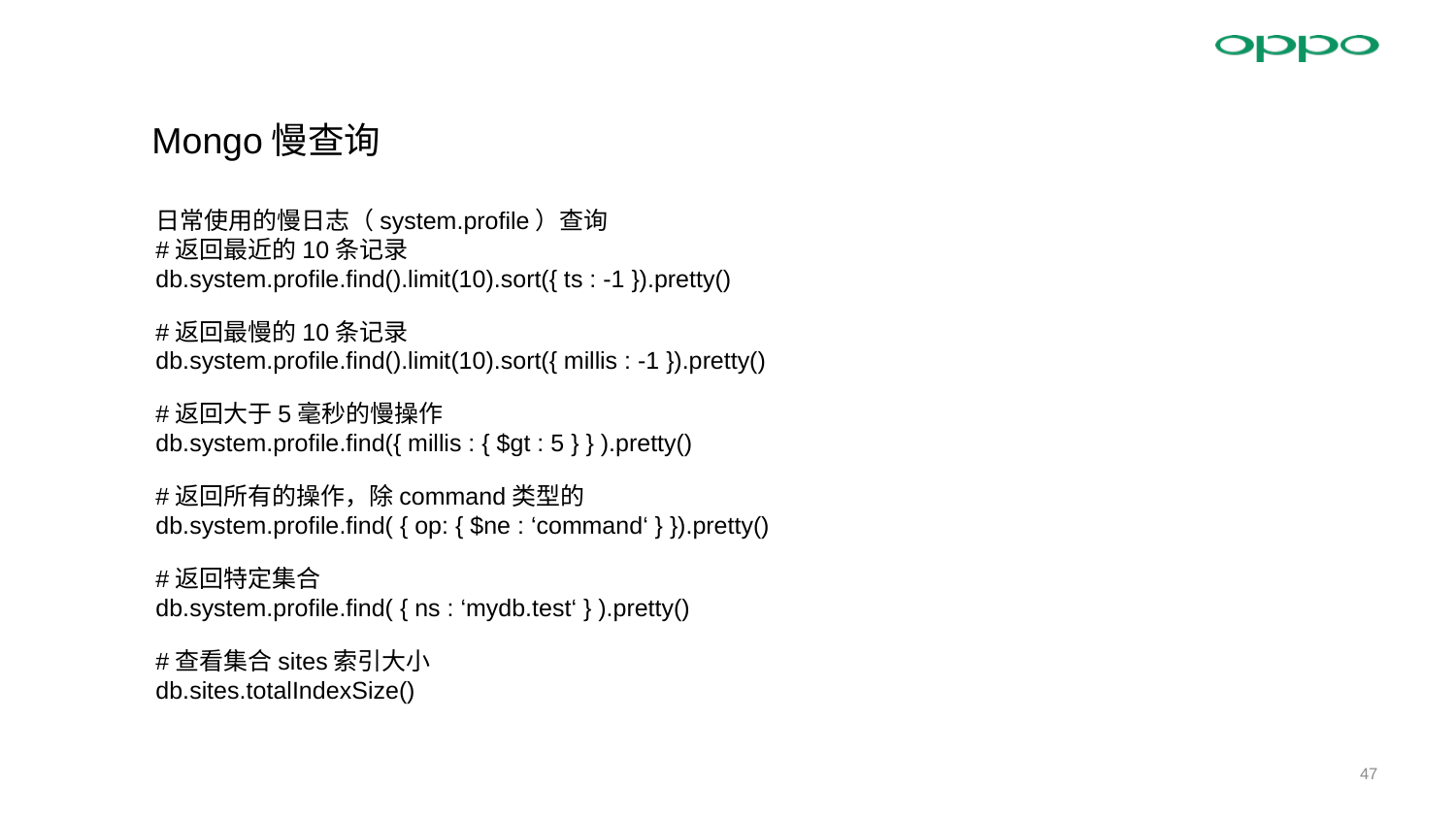

Mongo慢查询
日常使用的慢日志（system.profile）查询
#返回最近的10条记录
db.system.profile.find().limit(10).sort({ ts : -1 }).pretty()

#返回最慢的10条记录
db.system.profile.find().limit(10).sort({ millis : -1 }).pretty()

#返回大于5毫秒的慢操作
db.system.profile.find({ millis : { $gt : 5 } } ).pretty()

#返回所有的操作，除command类型的
db.system.profile.find( { op: { $ne : ‘command‘ } }).pretty()

#返回特定集合
db.system.profile.find( { ns : ‘mydb.test‘ } ).pretty()

#查看集合sites索引大小
db.sites.totalIndexSize()